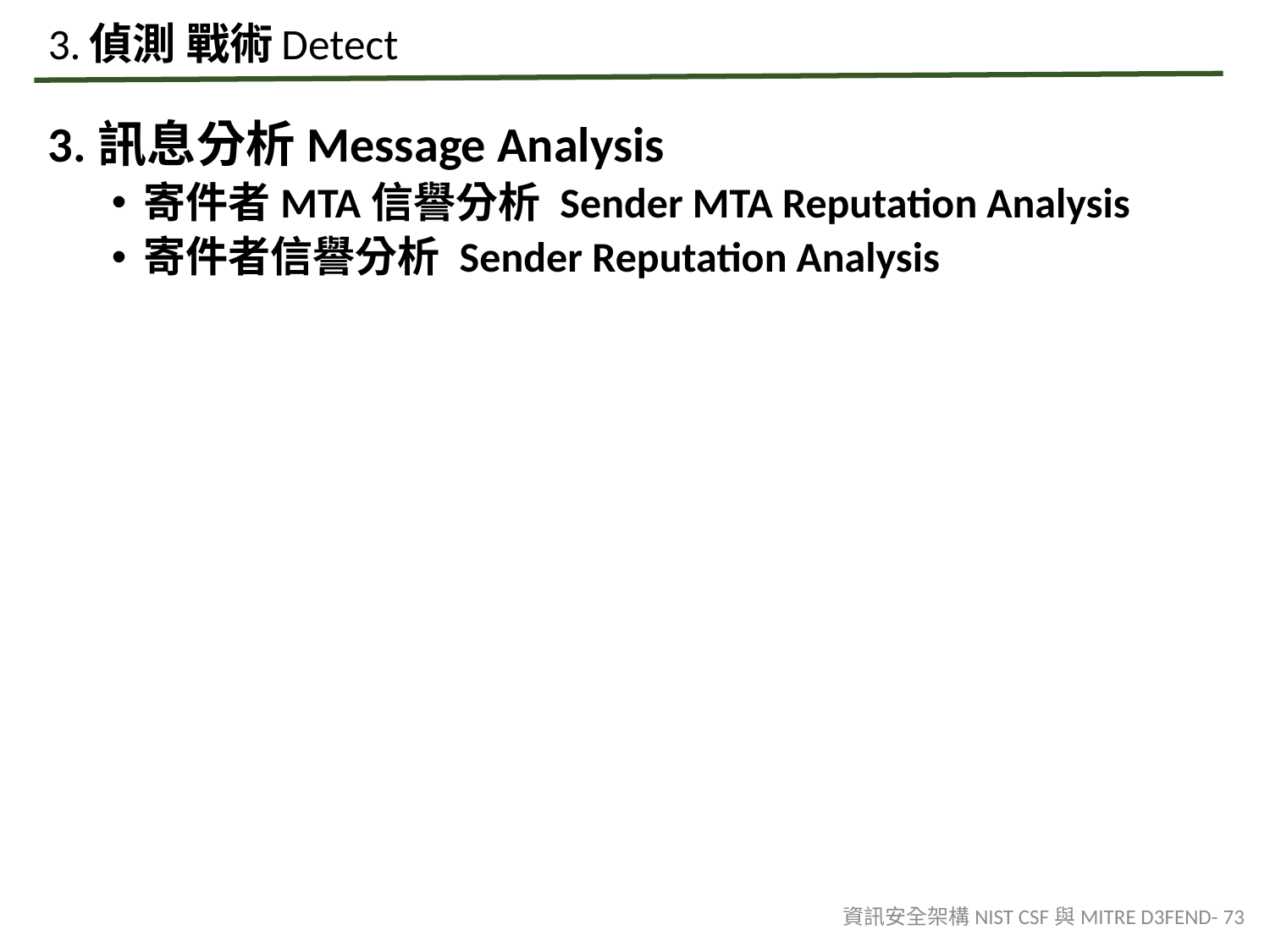

# 3.偵測 戰術Detect
3.訊息分析Message Analysis
寄件者MTA信譽分析 Sender MTA Reputation Analysis
寄件者信譽分析 Sender Reputation Analysis
資訊安全架構NIST CSF與MITRE D3FEND- 73